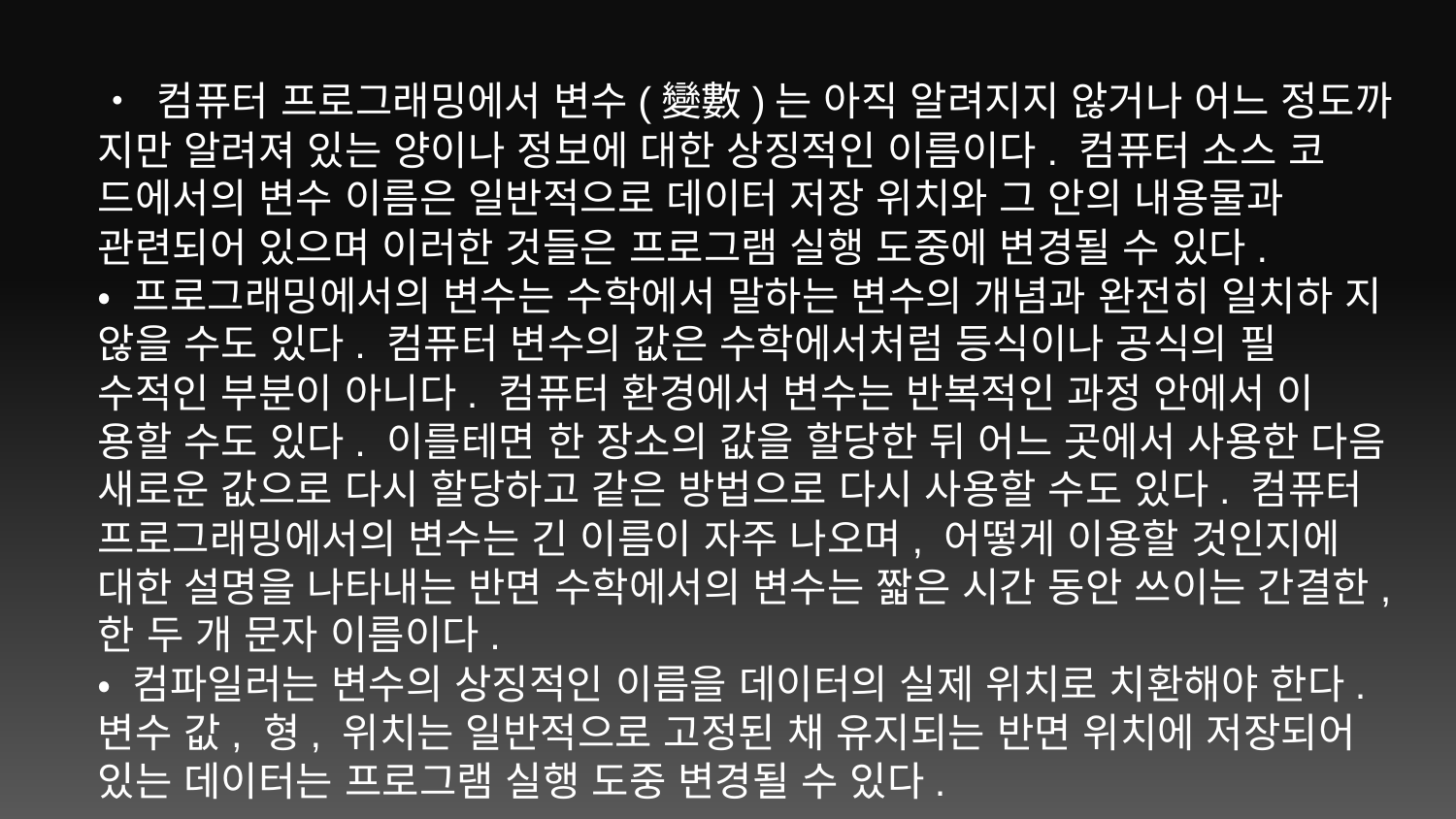

• 컴퓨터 프로그래밍에서 변수(變數)는 아직 알려지지 않거나 어느 정도까 지만 알려져 있는 양이나 정보에 대한 상징적인 이름이다. 컴퓨터 소스 코 드에서의 변수 이름은 일반적으로 데이터 저장 위치와 그 안의 내용물과 관련되어 있으며 이러한 것들은 프로그램 실행 도중에 변경될 수 있다.
• 프로그래밍에서의 변수는 수학에서 말하는 변수의 개념과 완전히 일치하 지 않을 수도 있다. 컴퓨터 변수의 값은 수학에서처럼 등식이나 공식의 필 수적인 부분이 아니다. 컴퓨터 환경에서 변수는 반복적인 과정 안에서 이 용할 수도 있다. 이를테면 한 장소의 값을 할당한 뒤 어느 곳에서 사용한 다음 새로운 값으로 다시 할당하고 같은 방법으로 다시 사용할 수도 있다. 컴퓨터 프로그래밍에서의 변수는 긴 이름이 자주 나오며, 어떻게 이용할 것인지에 대한 설명을 나타내는 반면 수학에서의 변수는 짧은 시간 동안 쓰이는 간결한, 한 두 개 문자 이름이다.
• 컴파일러는 변수의 상징적인 이름을 데이터의 실제 위치로 치환해야 한다. 변수 값, 형, 위치는 일반적으로 고정된 채 유지되는 반면 위치에 저장되어 있는 데이터는 프로그램 실행 도중 변경될 수 있다.